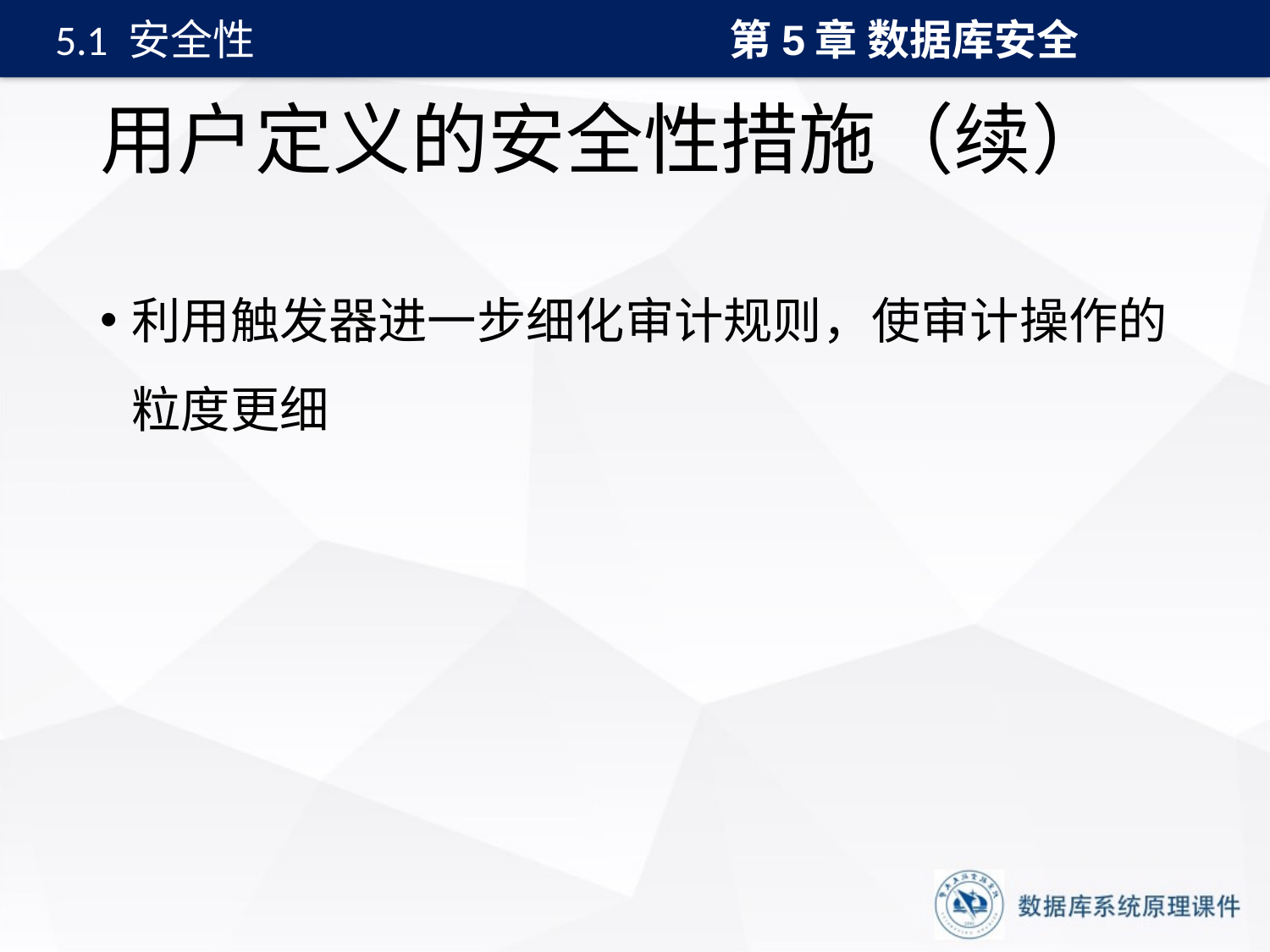

第5章 数据库安全
5.1 安全性
# 用户定义的安全性措施（续）
利用触发器进一步细化审计规则，使审计操作的粒度更细